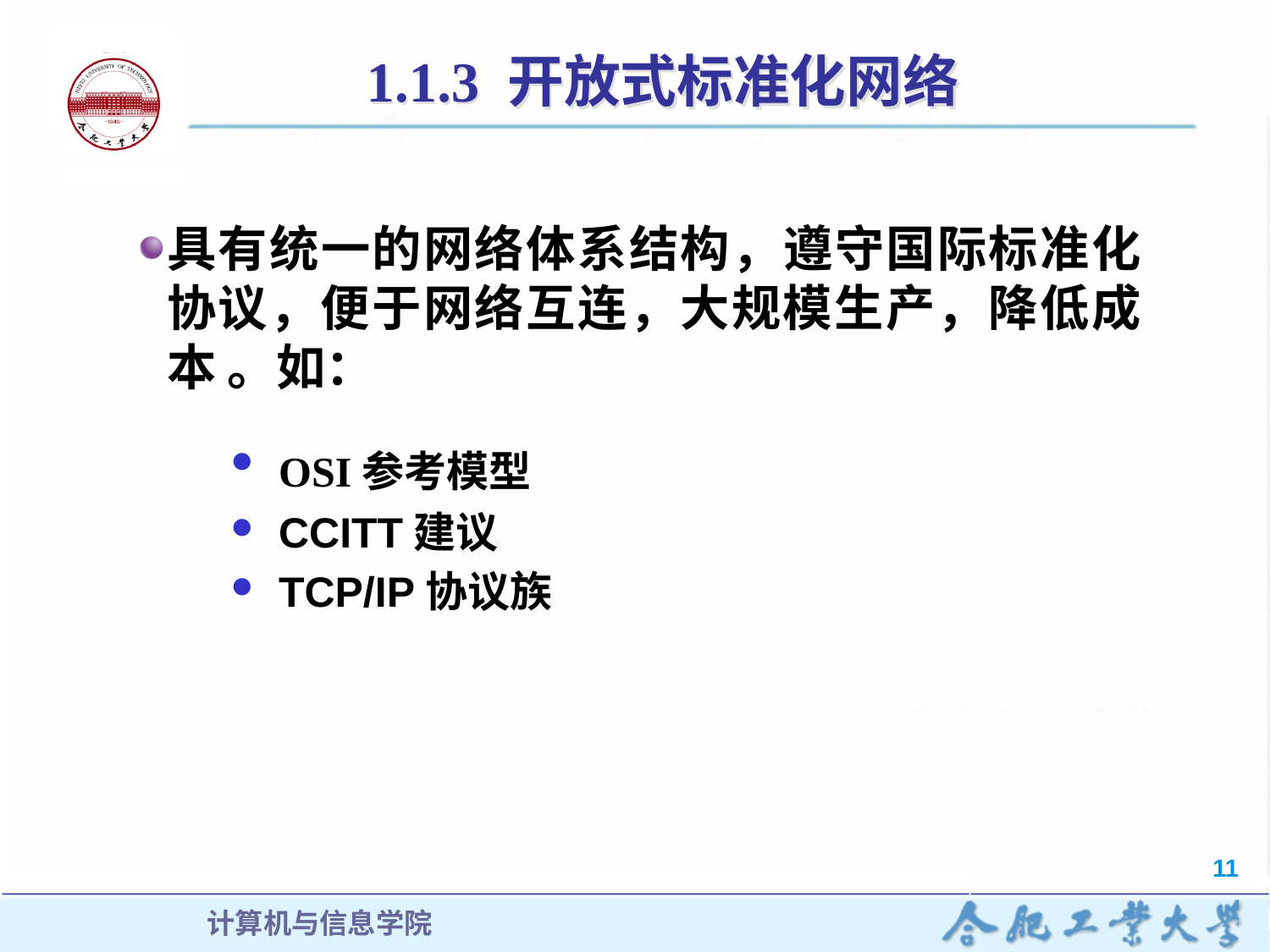

# 1.1.3 开放式标准化网络
具有统一的网络体系结构，遵守国际标准化协议，便于网络互连，大规模生产，降低成本 。如：
OSI参考模型
CCITT建议
TCP/IP协议族